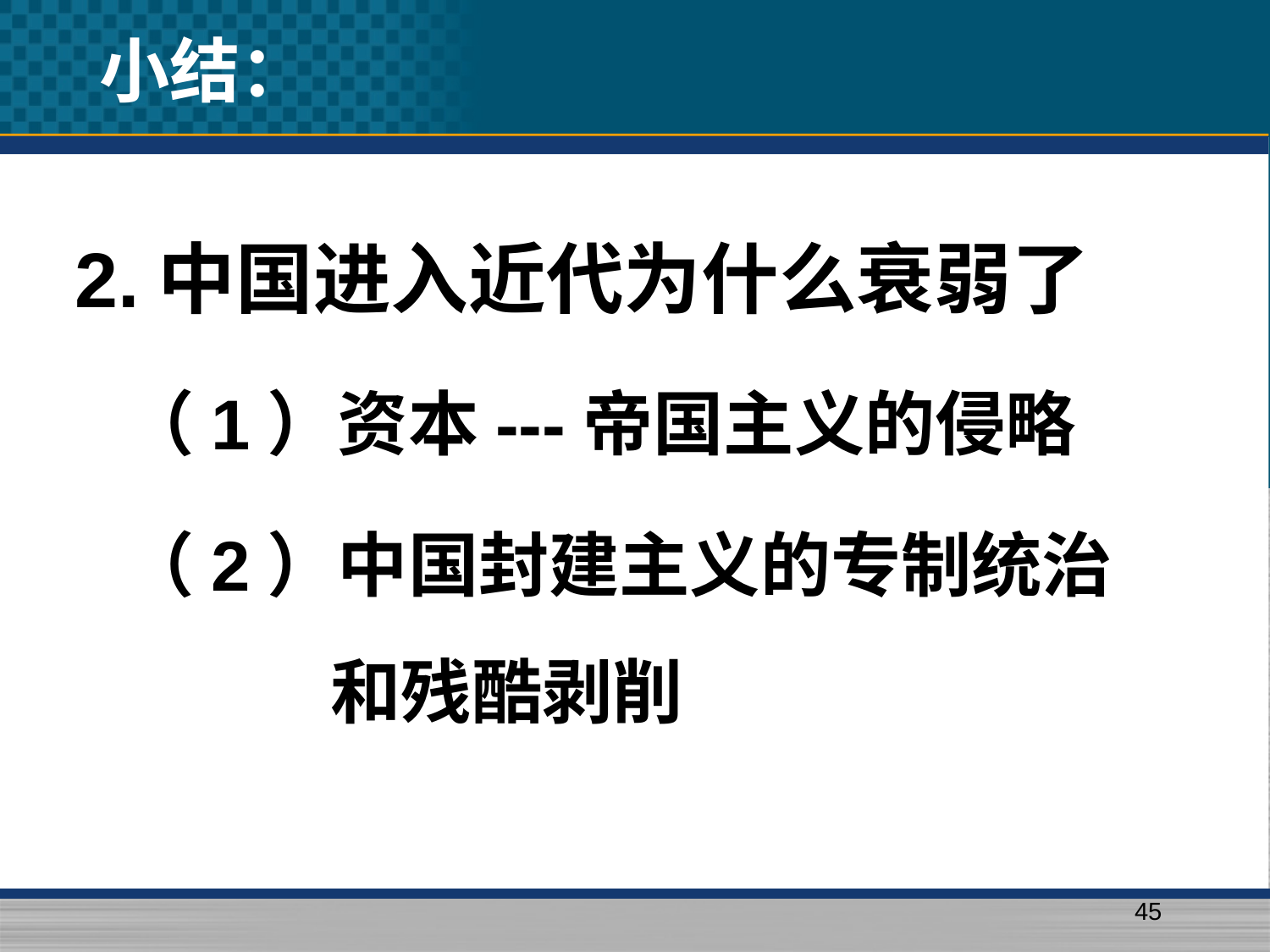

# 小结：
2.中国进入近代为什么衰弱了
  （1）资本---帝国主义的侵略
  （2）中国封建主义的专制统治                 和残酷剥削

45